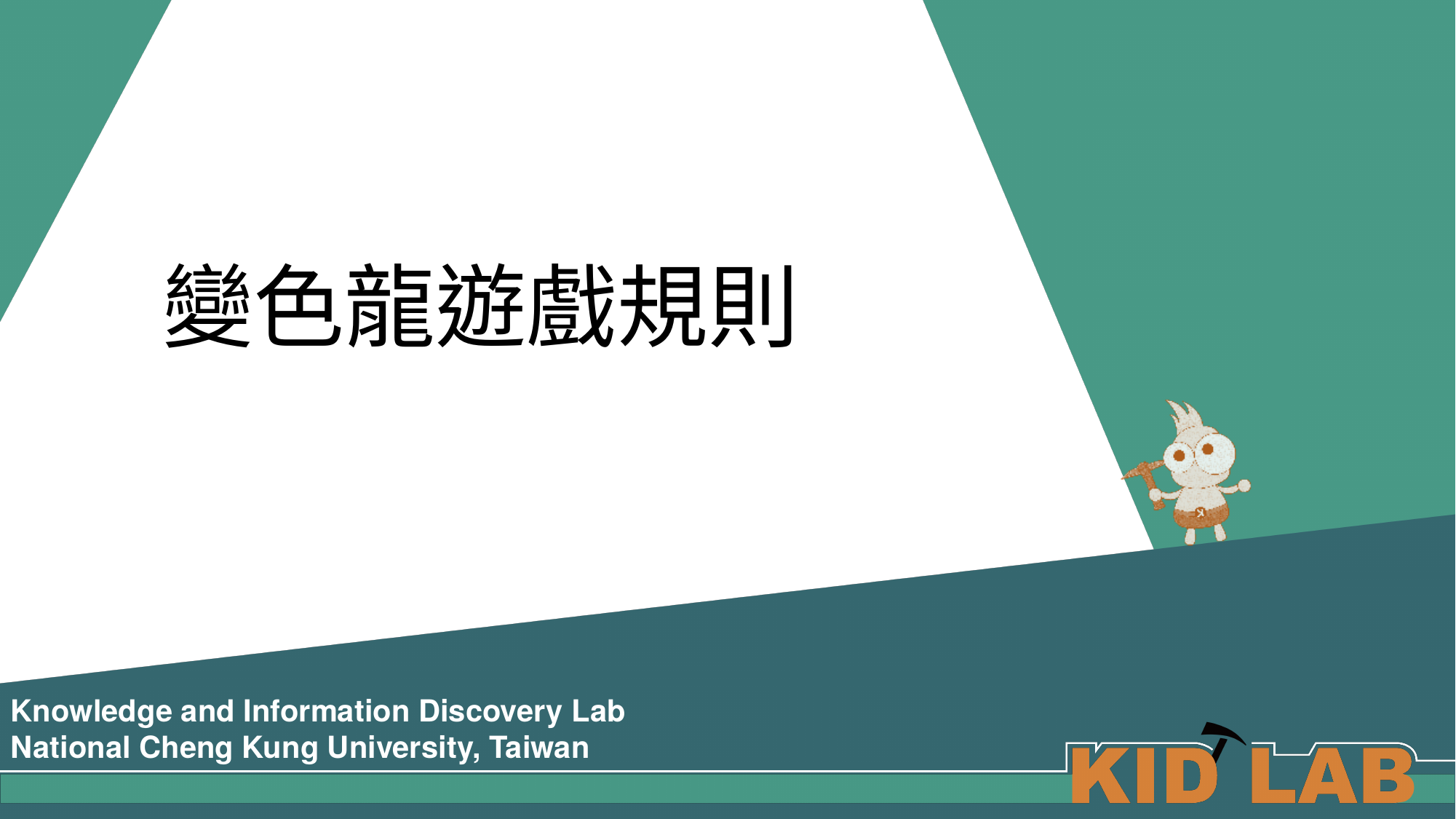

變色龍遊戲規則
Knowledge and Information Discovery Lab
National Cheng Kung University, Taiwan